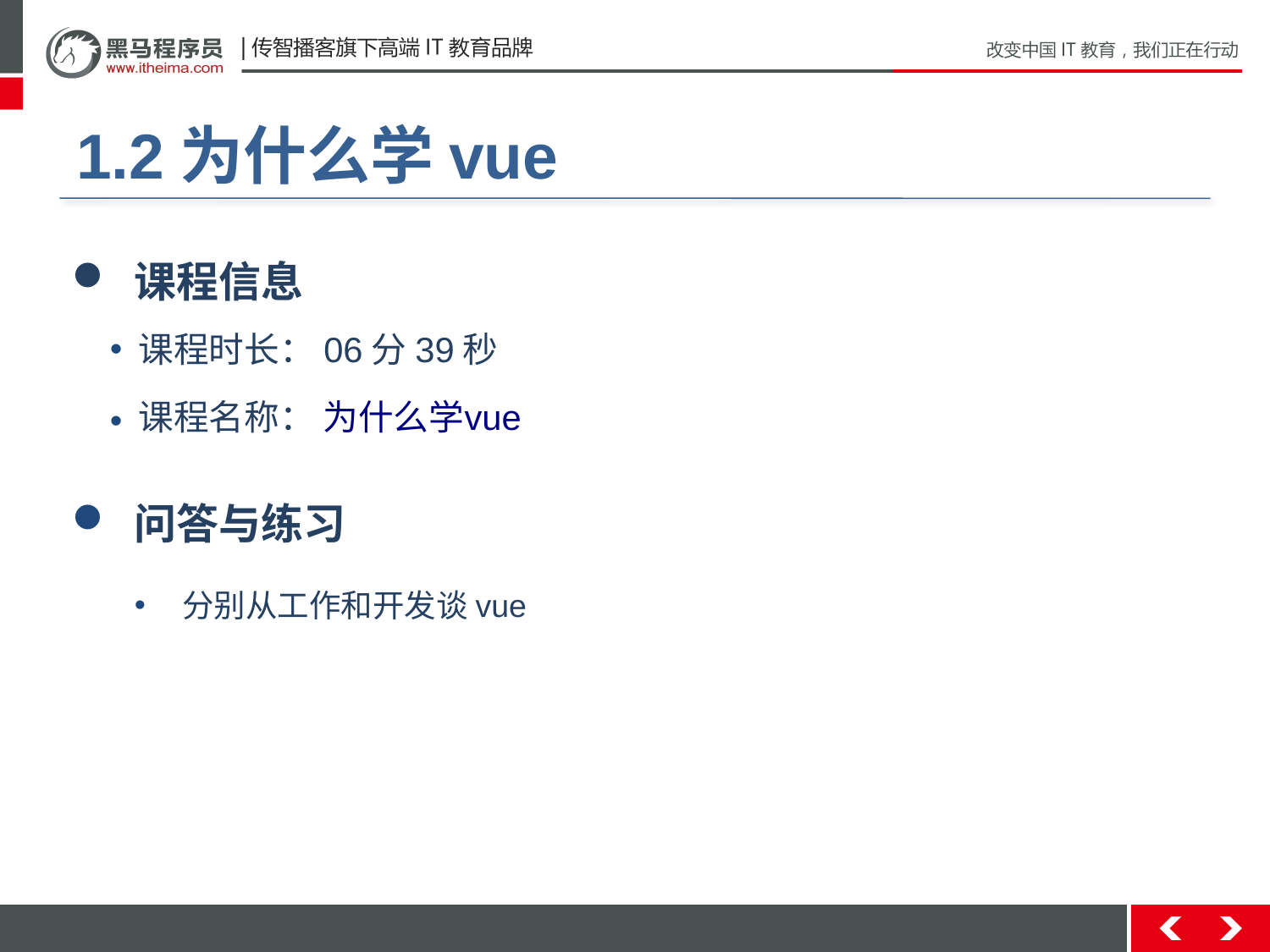

#
1.2为什么学vue
 课程信息
 课程时长：06分39秒
 课程名称： 为什么学vue
 问答与练习
分别从工作和开发谈vue